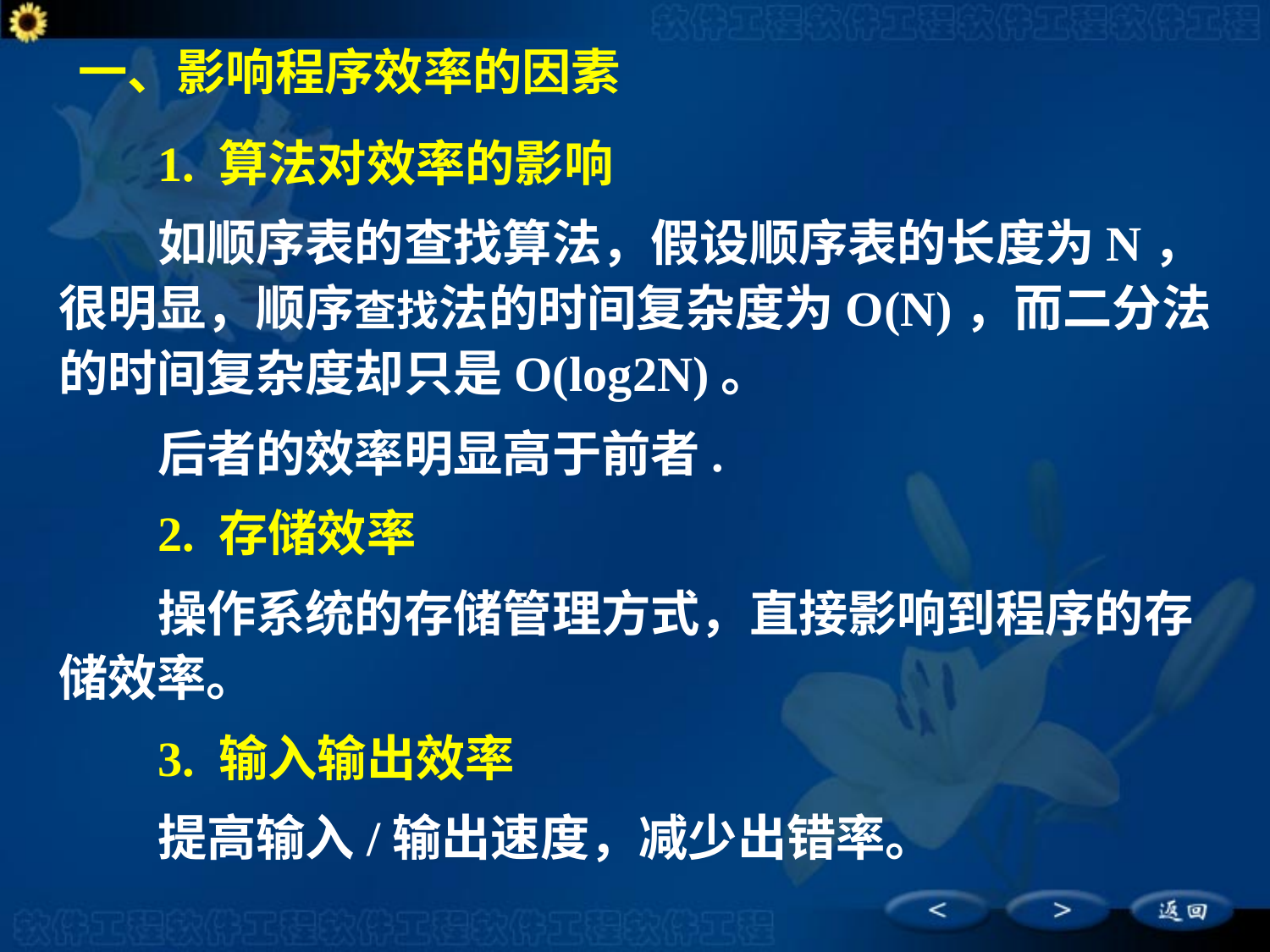

一、影响程序效率的因素
1. 算法对效率的影响
如顺序表的查找算法，假设顺序表的长度为N，很明显，顺序查找法的时间复杂度为O(N)，而二分法的时间复杂度却只是O(log2N)。
后者的效率明显高于前者.
2. 存储效率
操作系统的存储管理方式，直接影响到程序的存储效率。
3. 输入输出效率
提高输入/输出速度，减少出错率。